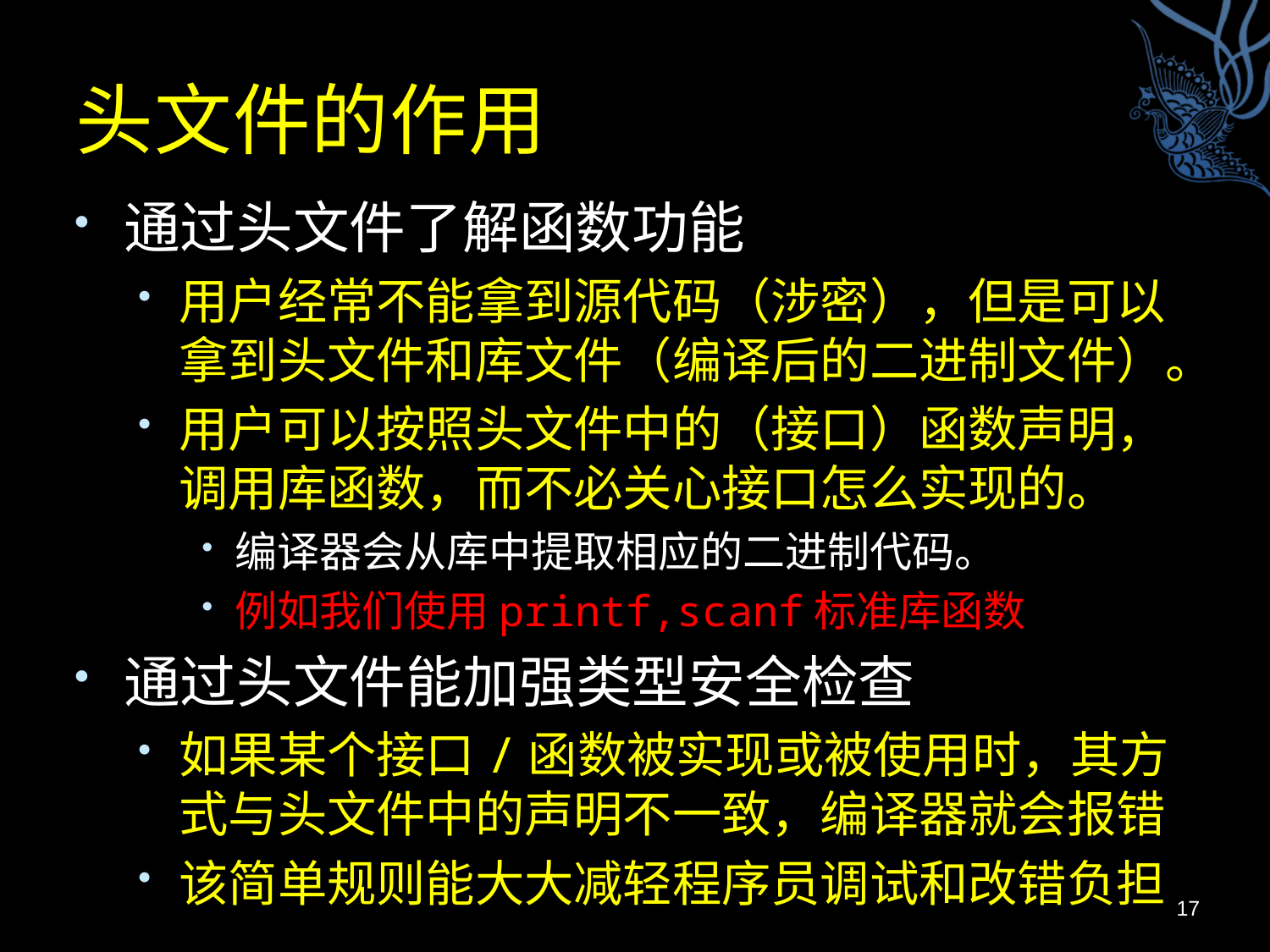

# 头文件的作用
通过头文件了解函数功能
用户经常不能拿到源代码（涉密），但是可以拿到头文件和库文件（编译后的二进制文件）。
用户可以按照头文件中的（接口）函数声明，调用库函数，而不必关心接口怎么实现的。
编译器会从库中提取相应的二进制代码。
例如我们使用printf,scanf标准库函数
通过头文件能加强类型安全检查
如果某个接口/函数被实现或被使用时，其方式与头文件中的声明不一致，编译器就会报错
该简单规则能大大减轻程序员调试和改错负担
17